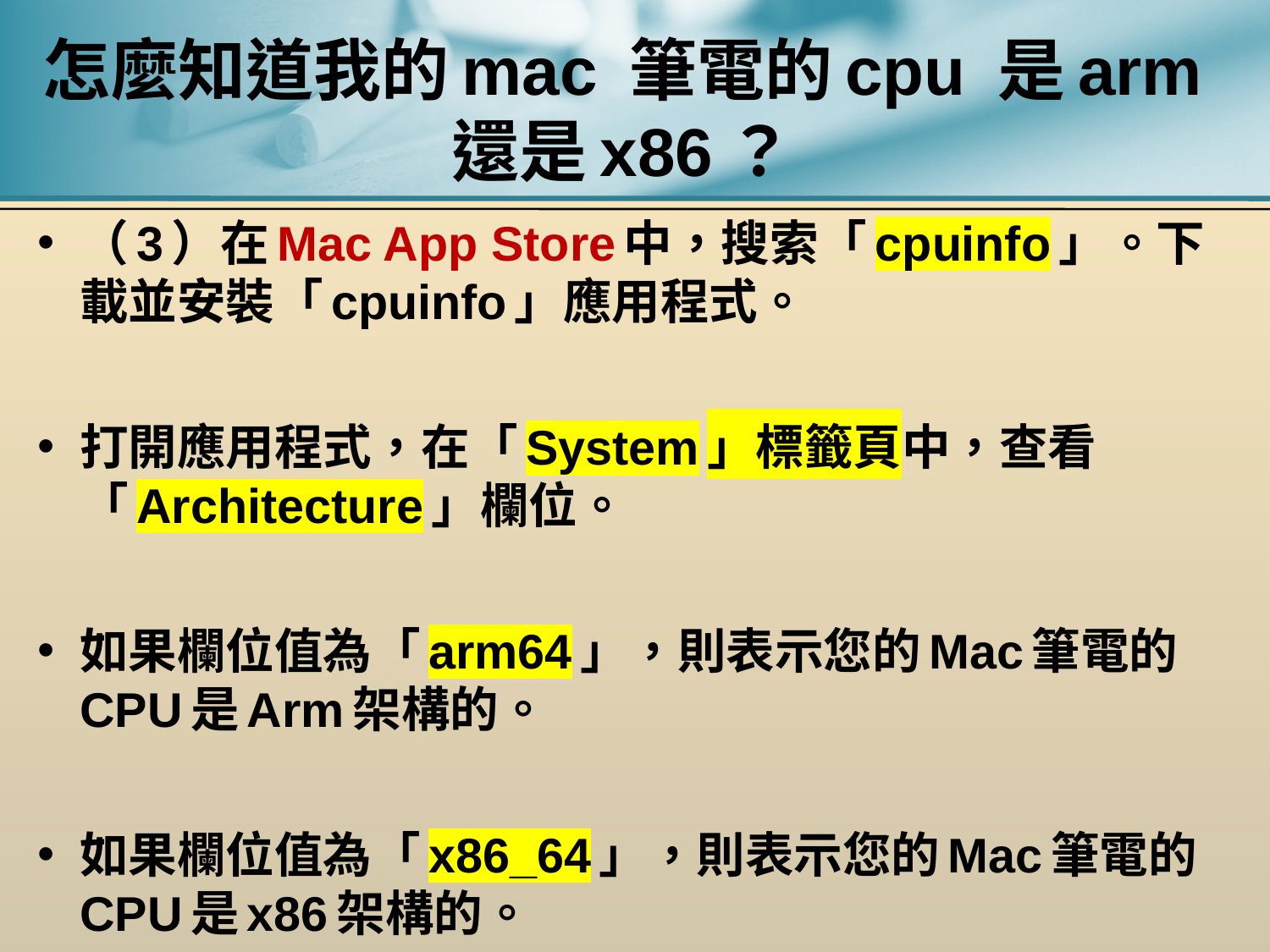

# 怎麼知道我的mac 筆電的cpu 是arm 還是x86？
（3）在Mac App Store中，搜索「cpuinfo」。下載並安裝「cpuinfo」應用程式。

打開應用程式，在「System」標籤頁中，查看「Architecture」欄位。

如果欄位值為「arm64」，則表示您的Mac筆電的CPU是Arm架構的。

如果欄位值為「x86_64」，則表示您的Mac筆電的CPU是x86架構的。